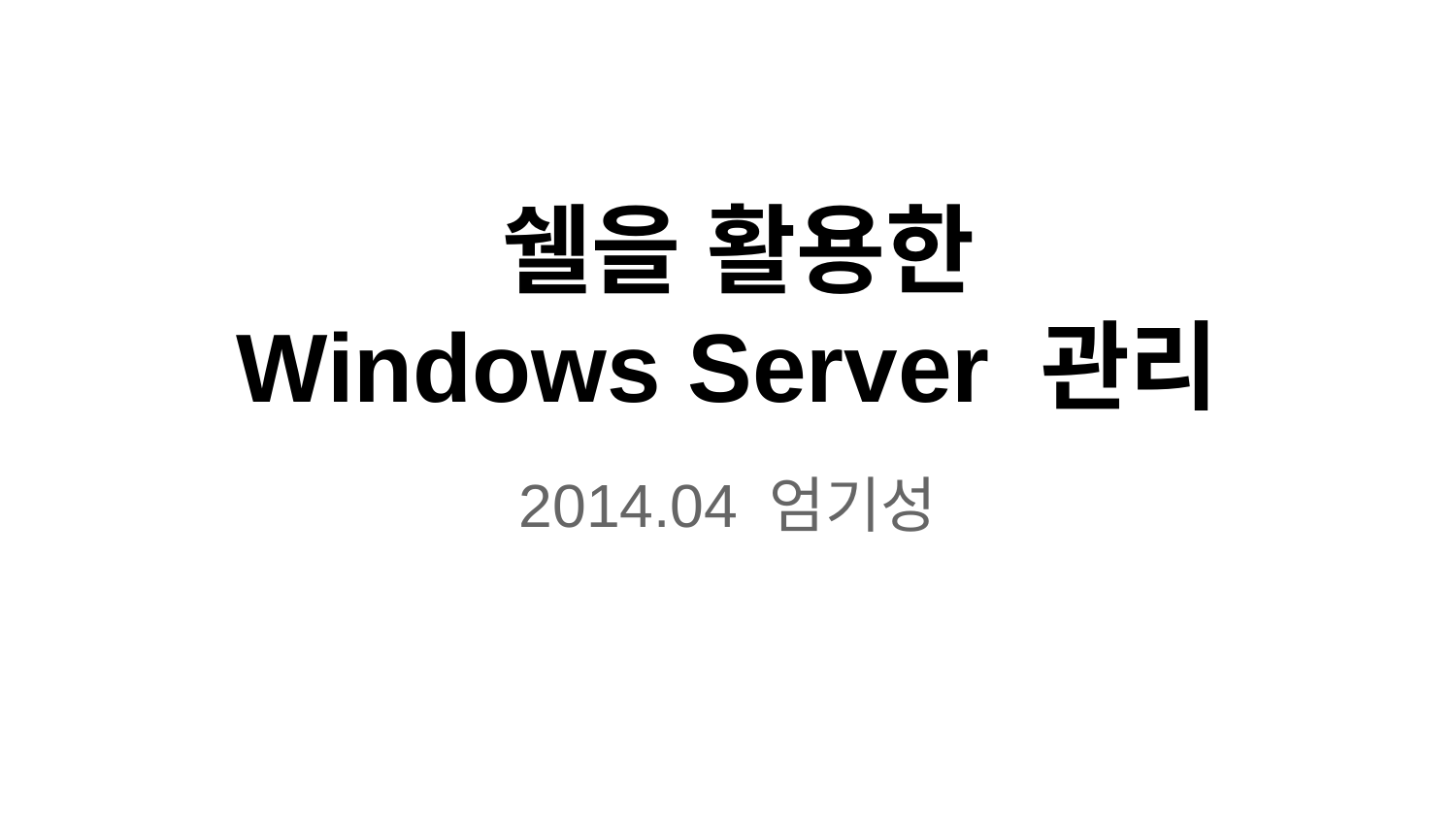

# 쉘을 활용한 Windows Server 관리
2014.04 엄기성